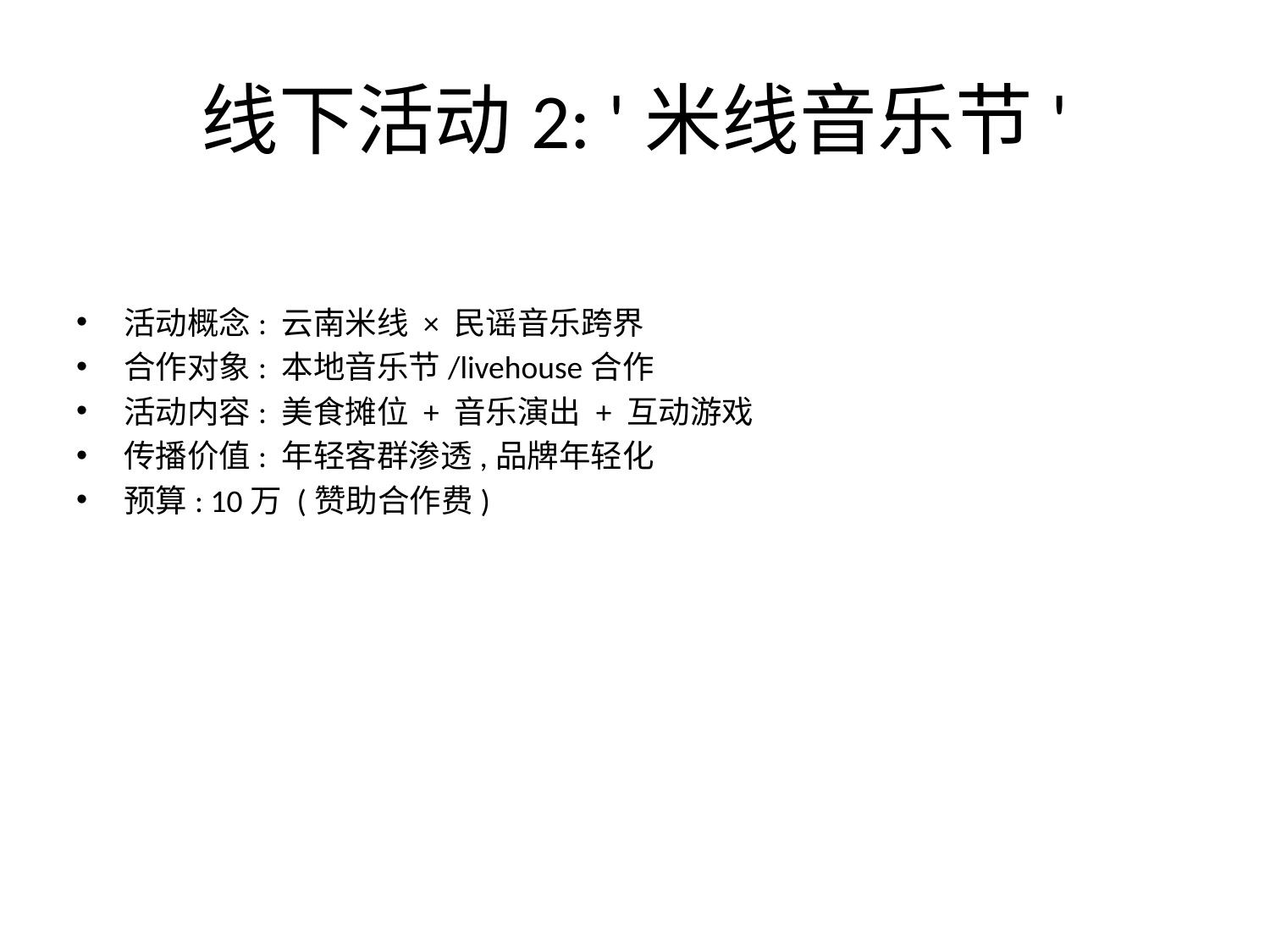

# 线下活动2: '米线音乐节'

活动概念: 云南米线 × 民谣音乐跨界
合作对象: 本地音乐节/livehouse合作
活动内容: 美食摊位 + 音乐演出 + 互动游戏
传播价值: 年轻客群渗透,品牌年轻化
预算: 10万 (赞助合作费)